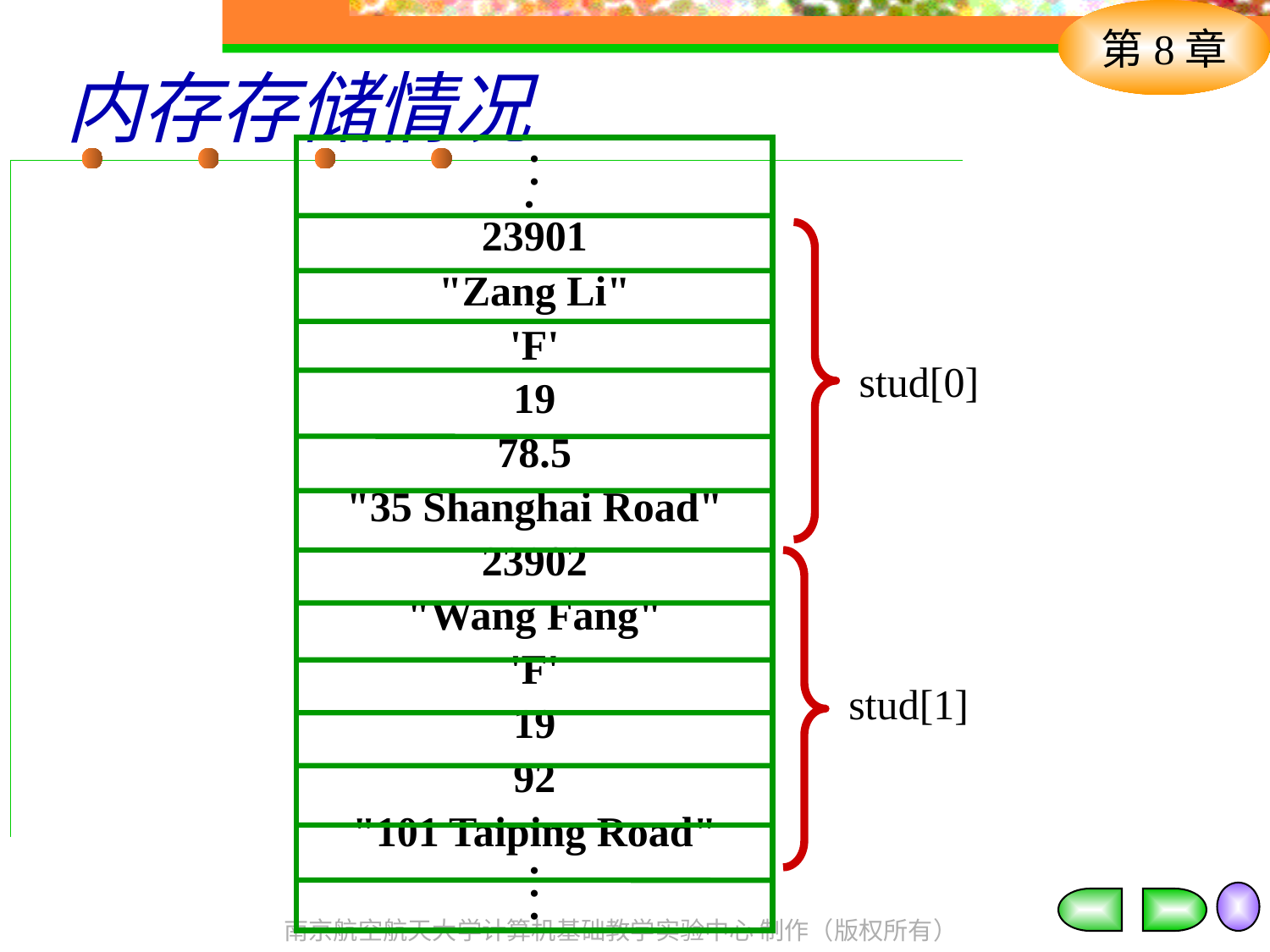

# 内存存储情况
.
.
.
23901
"Zang Li"
'F'
19
78.5
"35 Shanghai Road"
23902
"Wang Fang"
'F'
19
92
"101 Taiping Road"
.
.
.

stud[0]

stud[1]